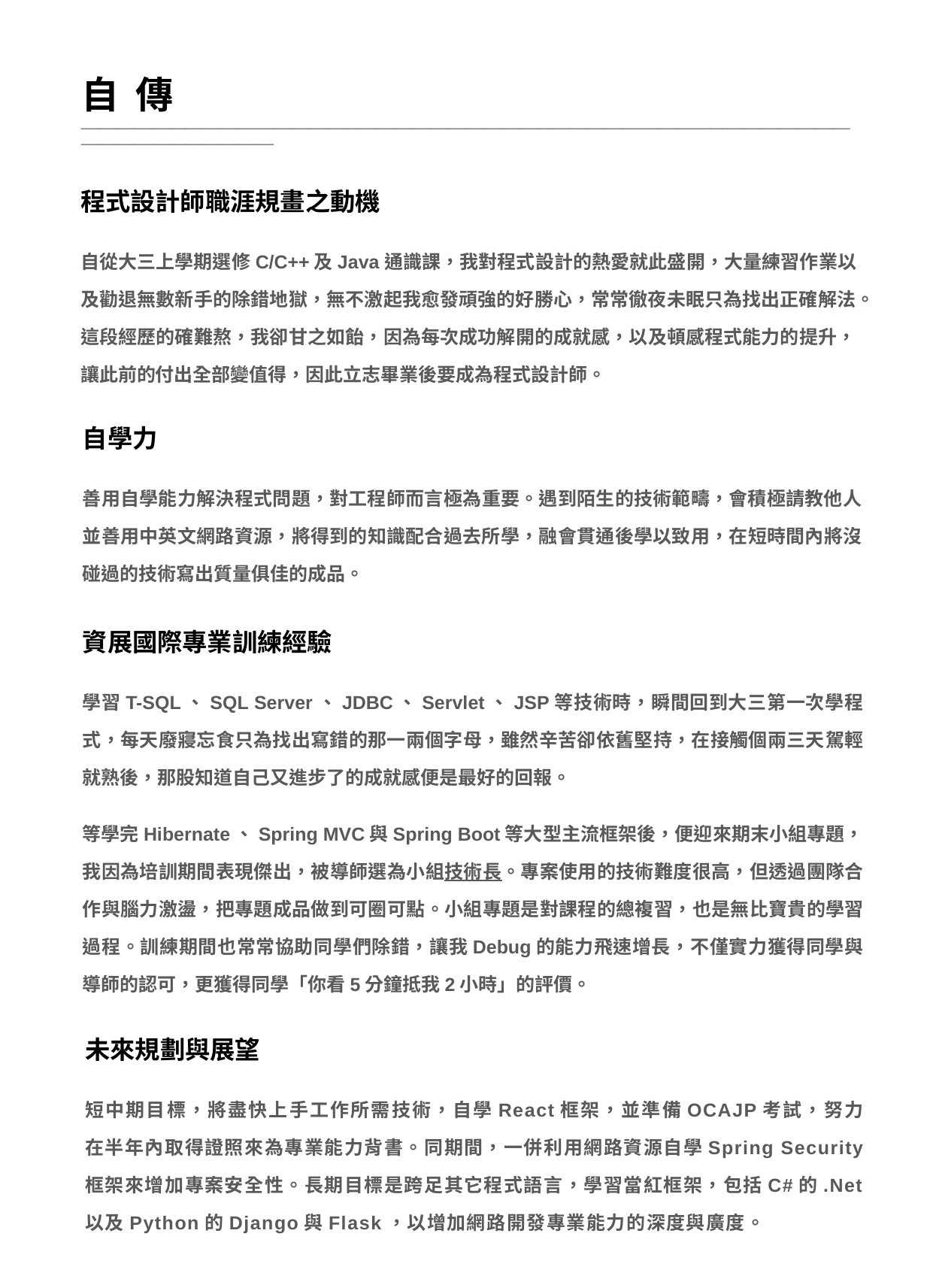

自  傳
_______________________________________________________
程式設計師職涯規畫之動機
自從大三上學期選修C/C++及Java通識課，我對程式設計的熱愛就此盛開，大量練習作業以及勸退無數新手的除錯地獄，無不激起我愈發頑強的好勝心，常常徹夜未眠只為找出正確解法。這段經歷的確難熬，我卻甘之如飴，因為每次成功解開的成就感，以及頓感程式能力的提升，讓此前的付出全部變值得，因此立志畢業後要成為程式設計師。
自學力
善用自學能力解決程式問題，對工程師而言極為重要。遇到陌生的技術範疇，會積極請教他人並善用中英文網路資源，將得到的知識配合過去所學，融會貫通後學以致用，在短時間內將沒碰過的技術寫出質量俱佳的成品。
資展國際專業訓練經驗
學習T-SQL、SQL Server、JDBC、Servlet、JSP等技術時，瞬間回到大三第一次學程式，每天廢寢忘食只為找出寫錯的那一兩個字母，雖然辛苦卻依舊堅持，在接觸個兩三天駕輕就熟後，那股知道自己又進步了的成就感便是最好的回報。
等學完Hibernate、Spring MVC與Spring Boot等大型主流框架後，便迎來期末小組專題，我因為培訓期間表現傑出，被導師選為小組技術長。專案使用的技術難度很高，但透過團隊合作與腦力激盪，把專題成品做到可圈可點。小組專題是對課程的總複習，也是無比寶貴的學習過程。訓練期間也常常協助同學們除錯，讓我Debug的能力飛速增長，不僅實力獲得同學與導師的認可，更獲得同學「你看5分鐘抵我2小時」的評價。
未來規劃與展望
短中期目標，將盡快上手工作所需技術，自學React框架，並準備OCAJP考試，努力在半年內取得證照來為專業能力背書。同期間，一併利用網路資源自學Spring Security框架來增加專案安全性。長期目標是跨足其它程式語言，學習當紅框架，包括C#的.Net以及Python的Django與Flask，以增加網路開發專業能力的深度與廣度。